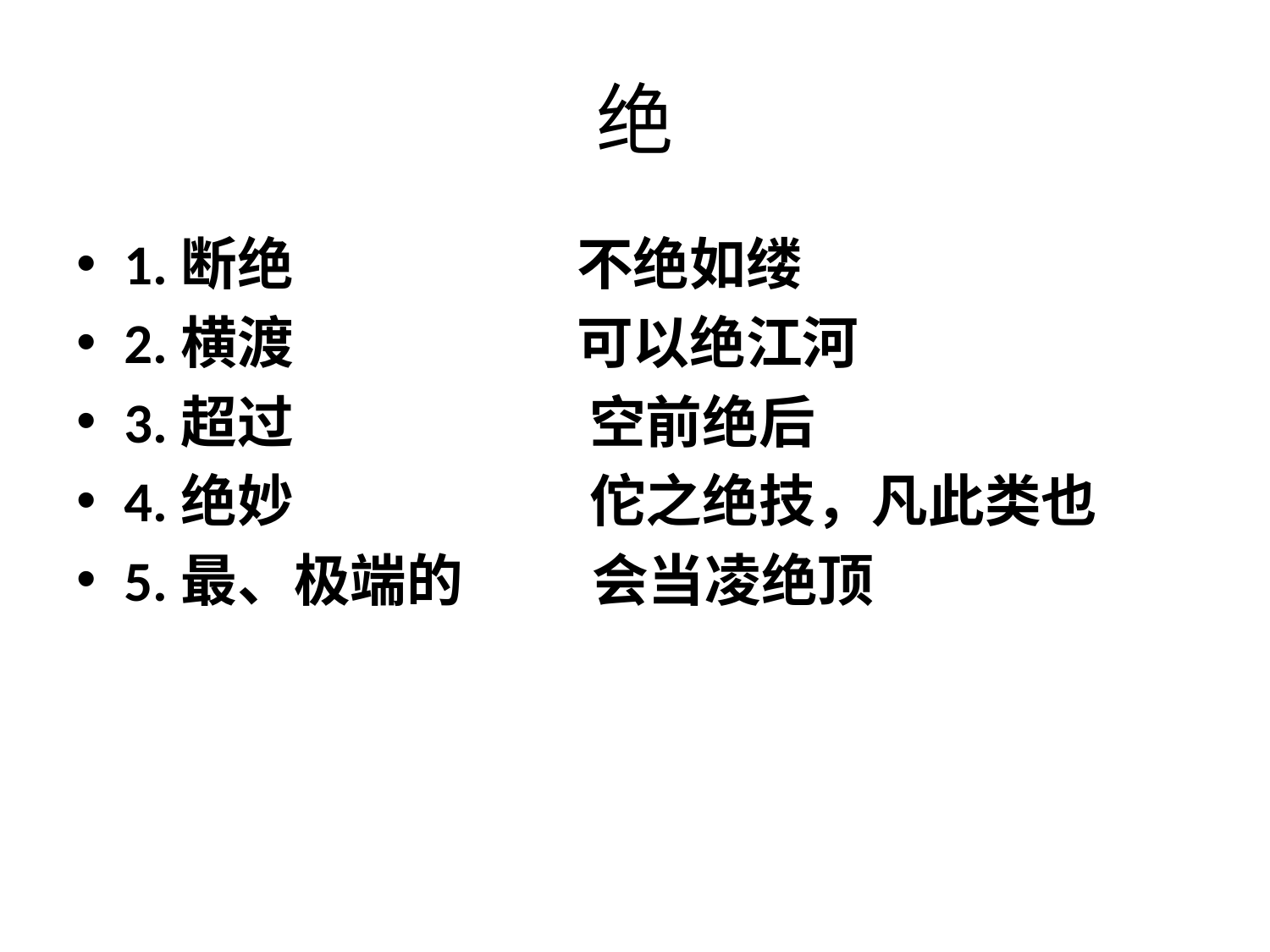

# 绝
1.断绝                      不绝如缕
2.横渡                      可以绝江河
3.超过                       空前绝后
4.绝妙                       佗之绝技，凡此类也
5.最、极端的          会当凌绝顶